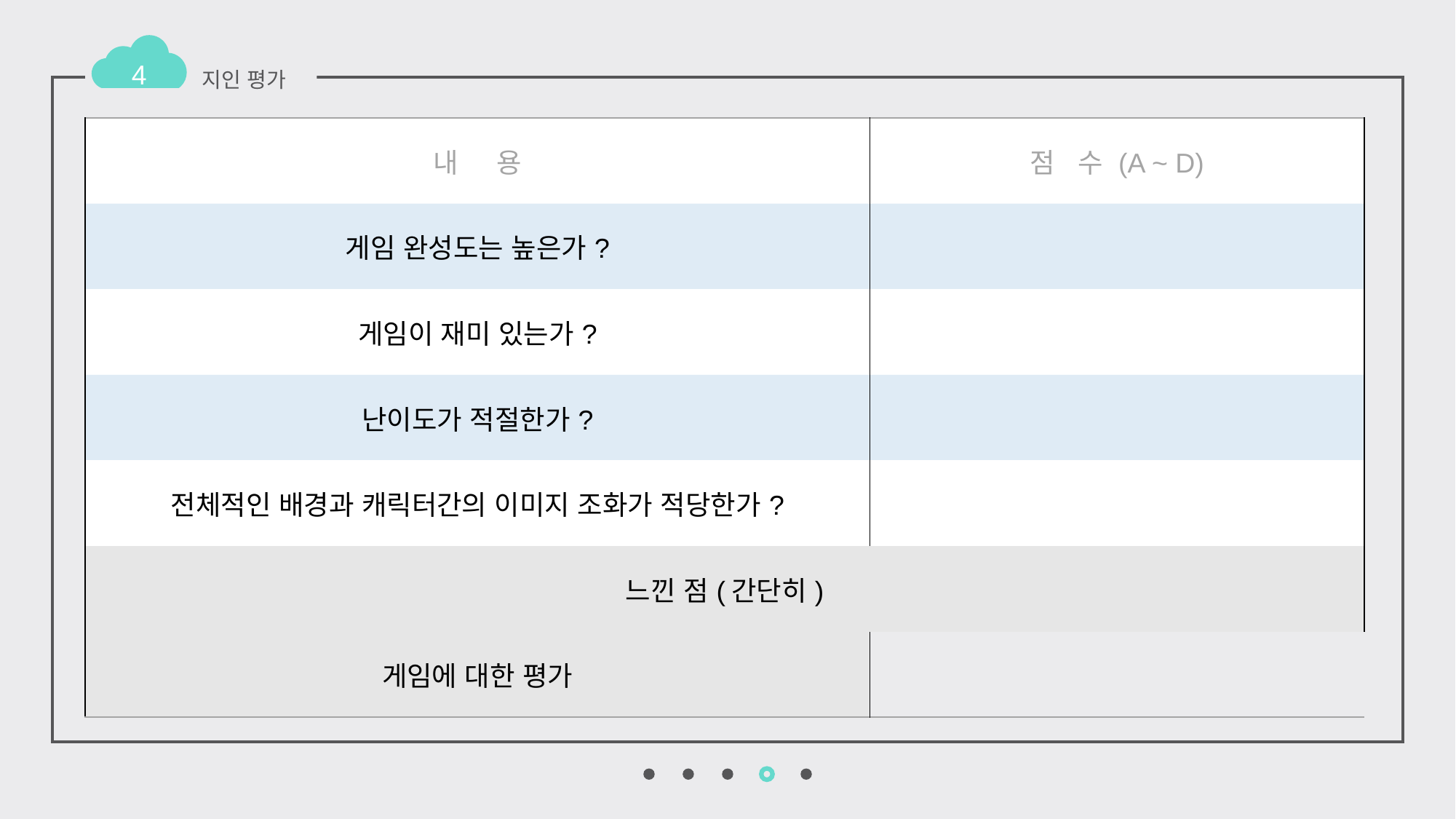

4
지인 평가

| 내 용 | 점 수 (A ~ D) |
| --- | --- |
| 게임 완성도는 높은가? |  |
| 게임이 재미 있는가? |  |
| 난이도가 적절한가? |  |
| 전체적인 배경과 캐릭터간의 이미지 조화가 적당한가? |  |
| 느낀 점(간단히) |  |
| 게임에 대한 평가 |  |